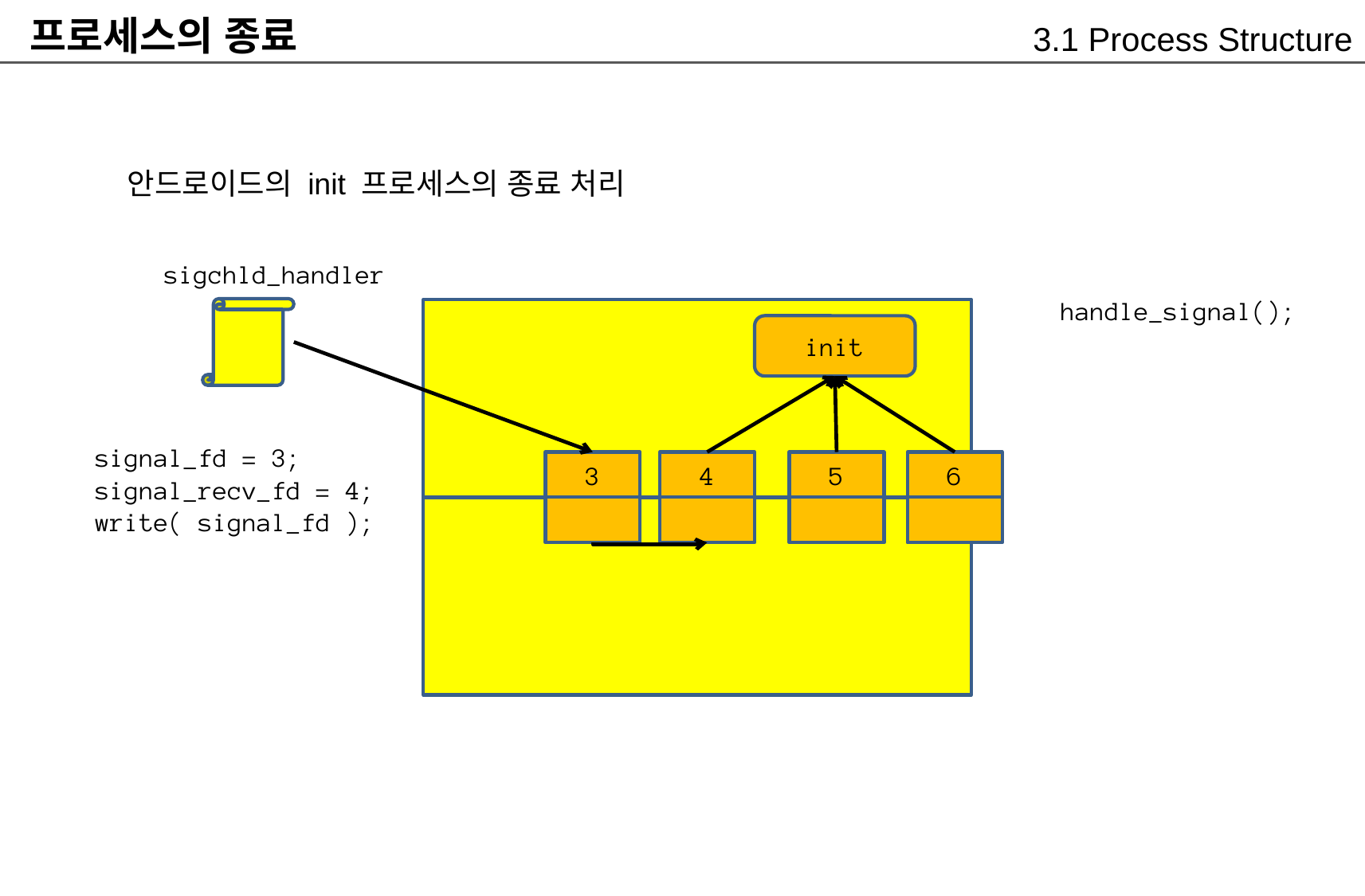

# 프로세스의 종료
3.1 Process Structure

안드로이드의 init 프로세스의 종료 처리
sigchld_handler
handle_signal();

init
signal_fd = 3;
signal_recv_fd = 4;
write( signal_fd );
3
4
5
6